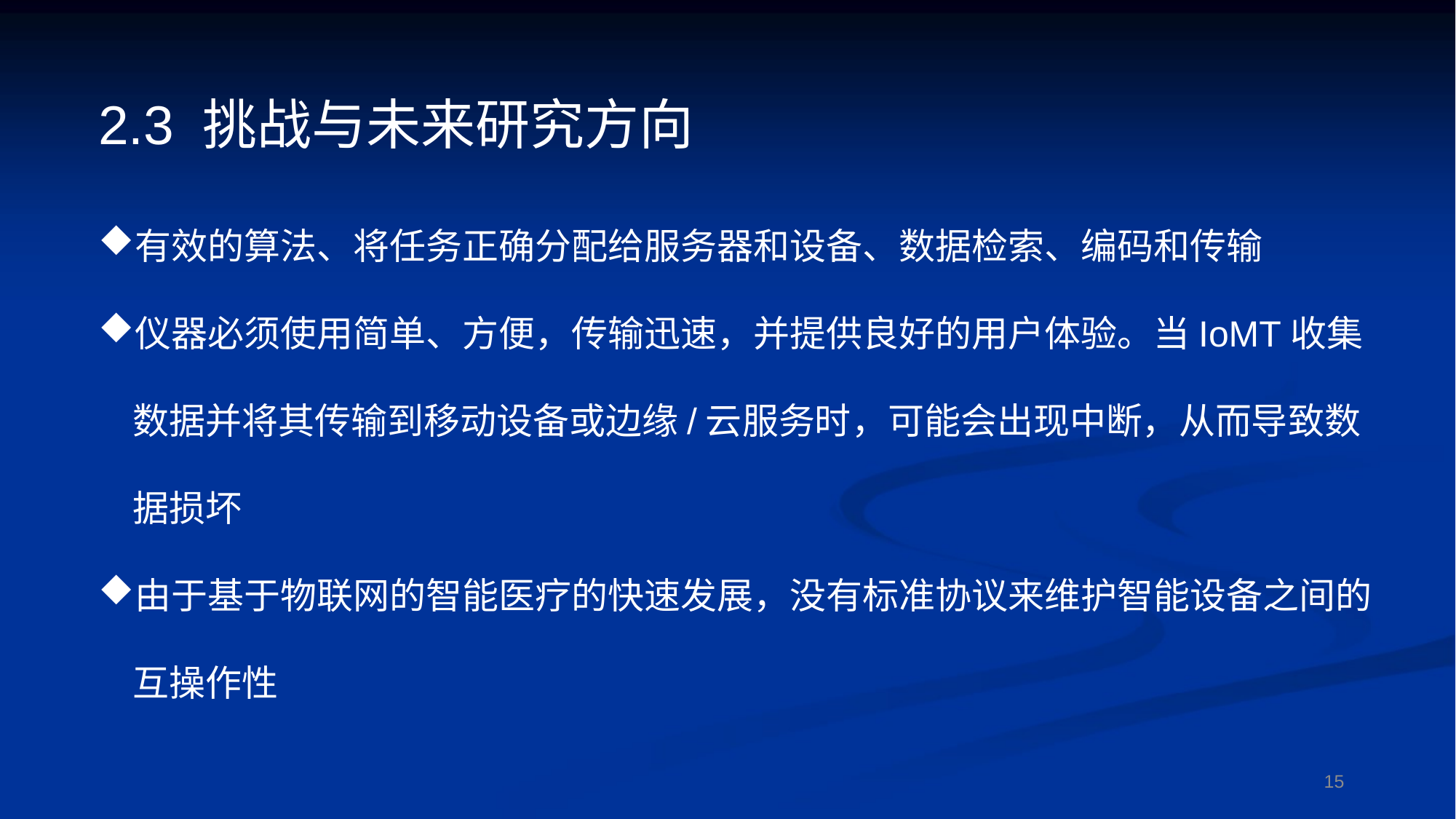

2.3 挑战与未来研究方向
有效的算法、将任务正确分配给服务器和设备、数据检索、编码和传输
仪器必须使用简单、方便，传输迅速，并提供良好的用户体验。当IoMT收集数据并将其传输到移动设备或边缘/云服务时，可能会出现中断，从而导致数据损坏
由于基于物联网的智能医疗的快速发展，没有标准协议来维护智能设备之间的互操作性

15